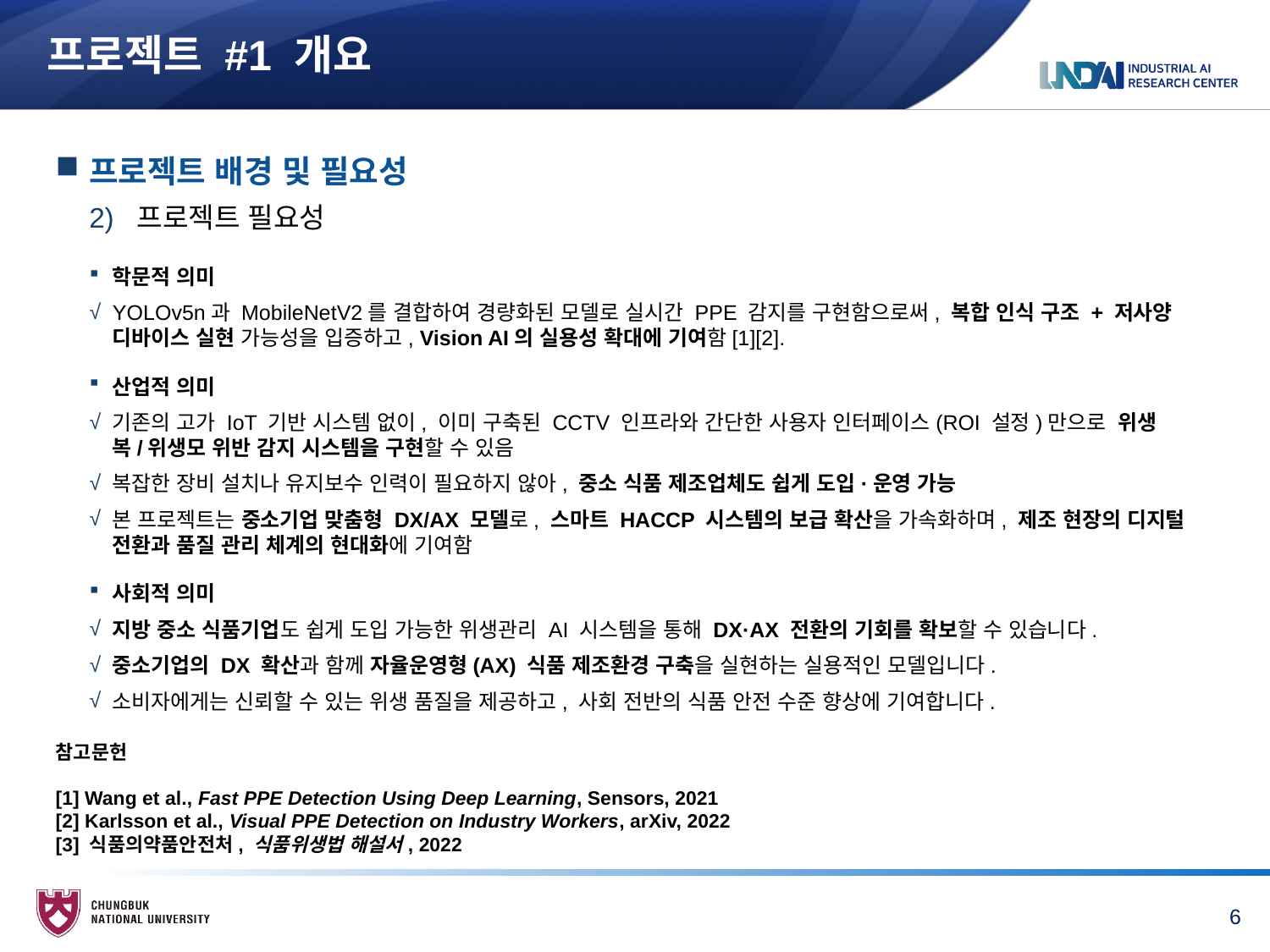

# 프로젝트 #1 개요
프로젝트 배경 및 필요성
프로젝트 필요성

학문적 의미
YOLOv5n과 MobileNetV2를 결합하여 경량화된 모델로 실시간 PPE 감지를 구현함으로써, 복합 인식 구조 + 저사양 디바이스 실현 가능성을 입증하고, Vision AI의 실용성 확대에 기여함[1][2].

산업적 의미
기존의 고가 IoT 기반 시스템 없이, 이미 구축된 CCTV 인프라와 간단한 사용자 인터페이스(ROI 설정)만으로  위생복/위생모 위반 감지 시스템을 구현할 수 있음
복잡한 장비 설치나 유지보수 인력이 필요하지 않아, 중소 식품 제조업체도 쉽게 도입·운영 가능
본 프로젝트는 중소기업 맞춤형 DX/AX 모델로, 스마트 HACCP 시스템의 보급 확산을 가속화하며, 제조 현장의 디지털 전환과 품질 관리 체계의 현대화에 기여함

사회적 의미
지방 중소 식품기업도 쉽게 도입 가능한 위생관리 AI 시스템을 통해 DX·AX 전환의 기회를 확보할 수 있습니다.
중소기업의 DX 확산과 함께 자율운영형(AX) 식품 제조환경 구축을 실현하는 실용적인 모델입니다.
소비자에게는 신뢰할 수 있는 위생 품질을 제공하고, 사회 전반의 식품 안전 수준 향상에 기여합니다.

참고문헌
[1] Wang et al., Fast PPE Detection Using Deep Learning, Sensors, 2021
[2] Karlsson et al., Visual PPE Detection on Industry Workers, arXiv, 2022
[3] 식품의약품안전처, 식품위생법 해설서, 2022